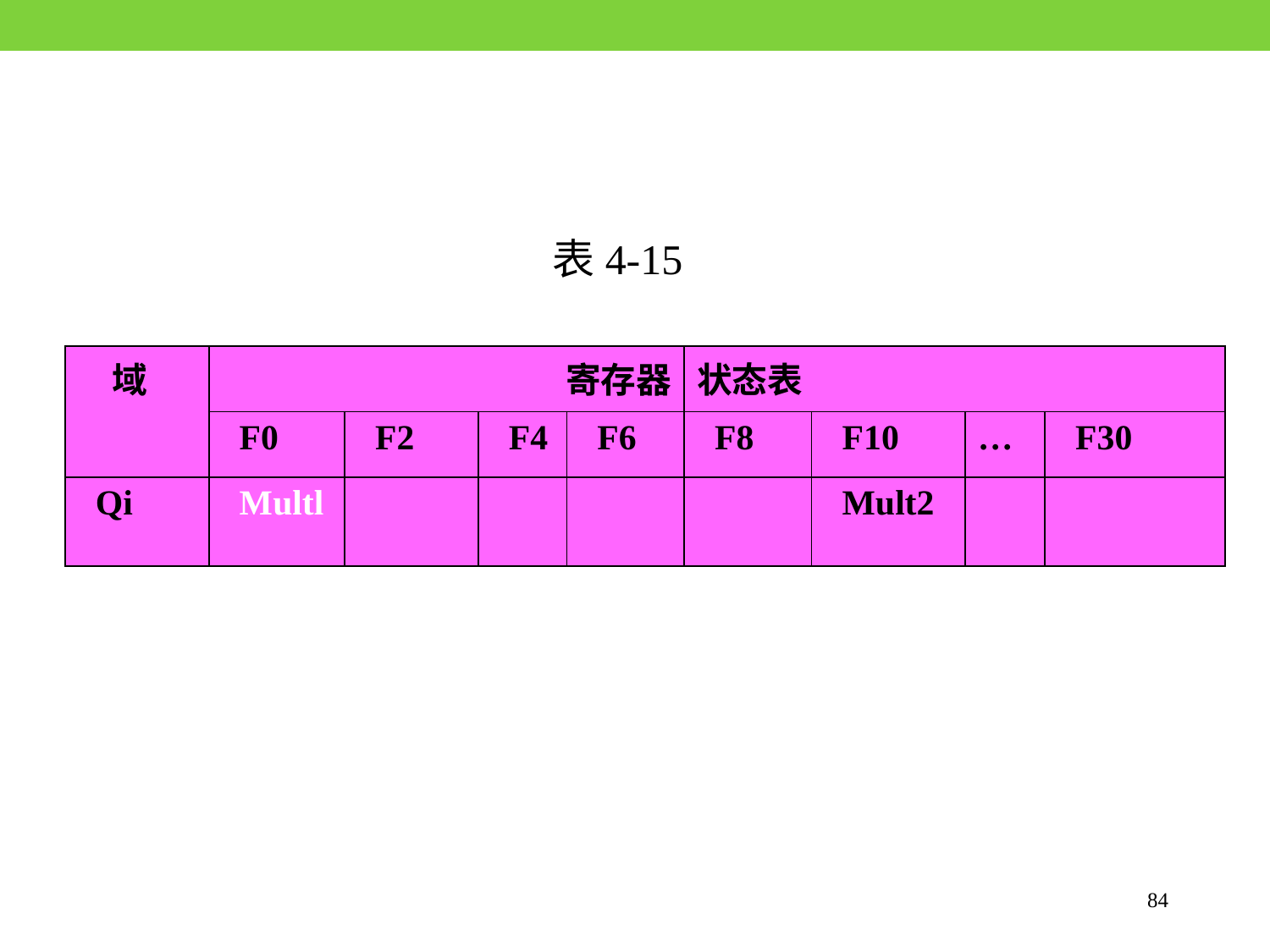

表4-15
| 域 | 寄存器 |  |  |  | 状态表 |  |  |  |
| --- | --- | --- | --- | --- | --- | --- | --- | --- |
|  | F0 | F2 | F4 | F6 | F8 | F10 | … | F30 |
| Qi | Multl |  |  |  |  | Mult2 |  |  |
84